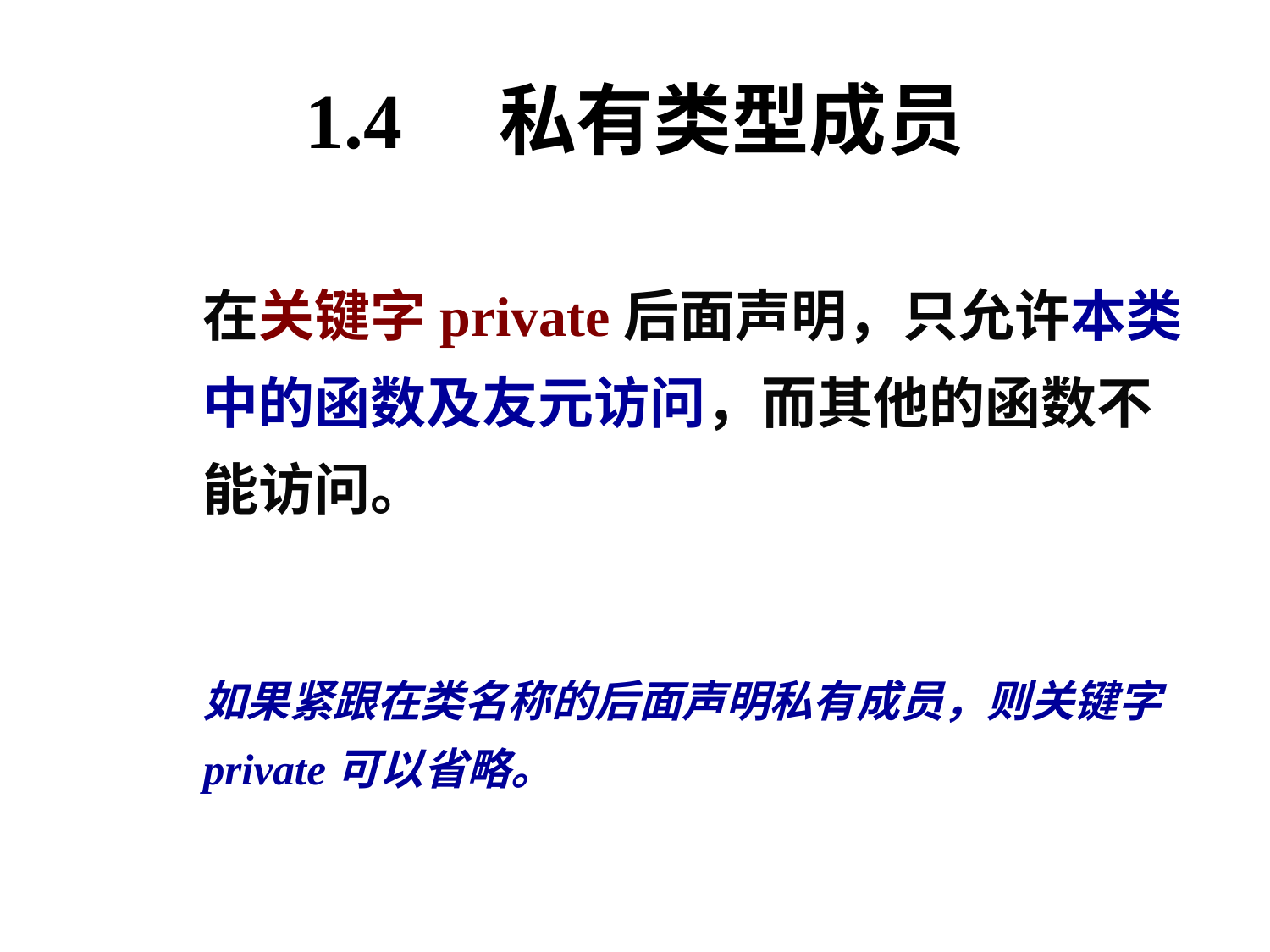

# 1.4    私有类型成员
在关键字private后面声明，只允许本类中的函数及友元访问，而其他的函数不能访问。

如果紧跟在类名称的后面声明私有成员，则关键字private可以省略。